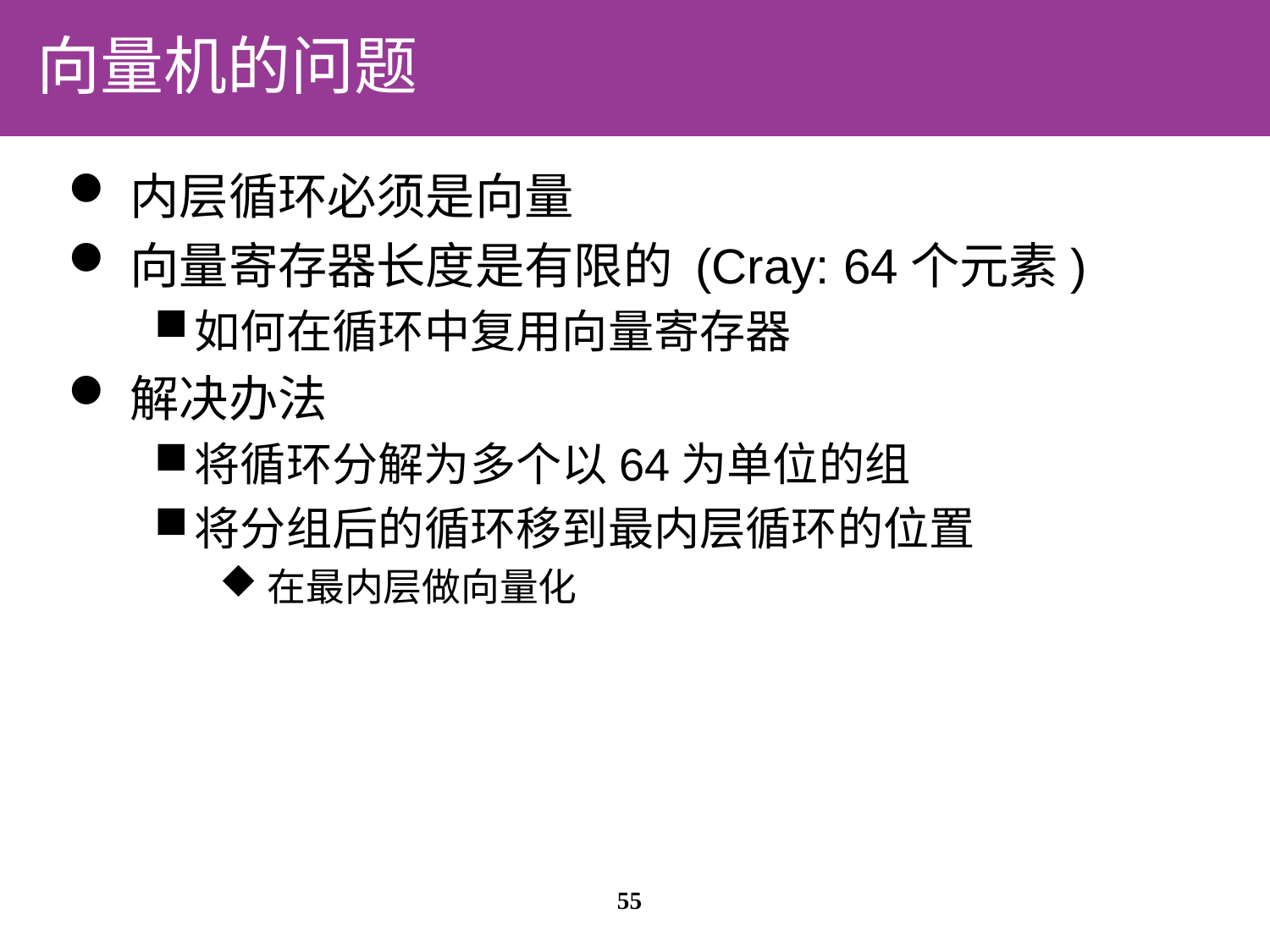

# 向量机的问题
内层循环必须是向量
向量寄存器长度是有限的 (Cray: 64个元素)
如何在循环中复用向量寄存器
解决办法
将循环分解为多个以64为单位的组
将分组后的循环移到最内层循环的位置
在最内层做向量化
55